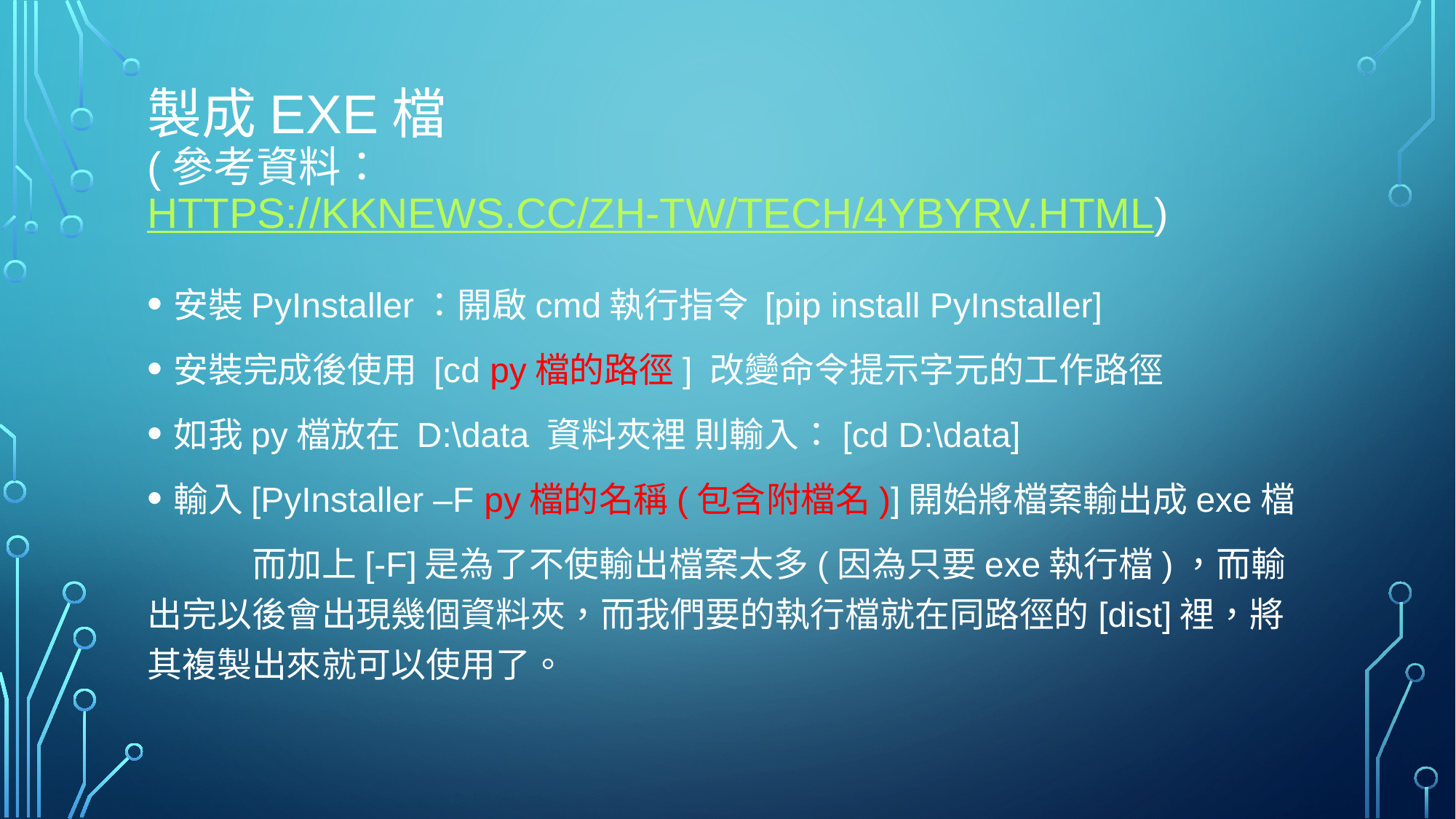

# 製成exe檔 (參考資料：https://kknews.cc/zh-tw/tech/4ybyrv.html)
安裝PyInstaller：開啟cmd執行指令 [pip install PyInstaller]
安裝完成後使用 [cd py檔的路徑] 改變命令提示字元的工作路徑
如我py檔放在 D:\data 資料夾裡 則輸入：[cd D:\data]
輸入[PyInstaller –F py檔的名稱(包含附檔名)]開始將檔案輸出成exe檔
	而加上[-F]是為了不使輸出檔案太多(因為只要exe執行檔)，而輸出完以後會出現幾個資料夾，而我們要的執行檔就在同路徑的[dist]裡，將其複製出來就可以使用了。